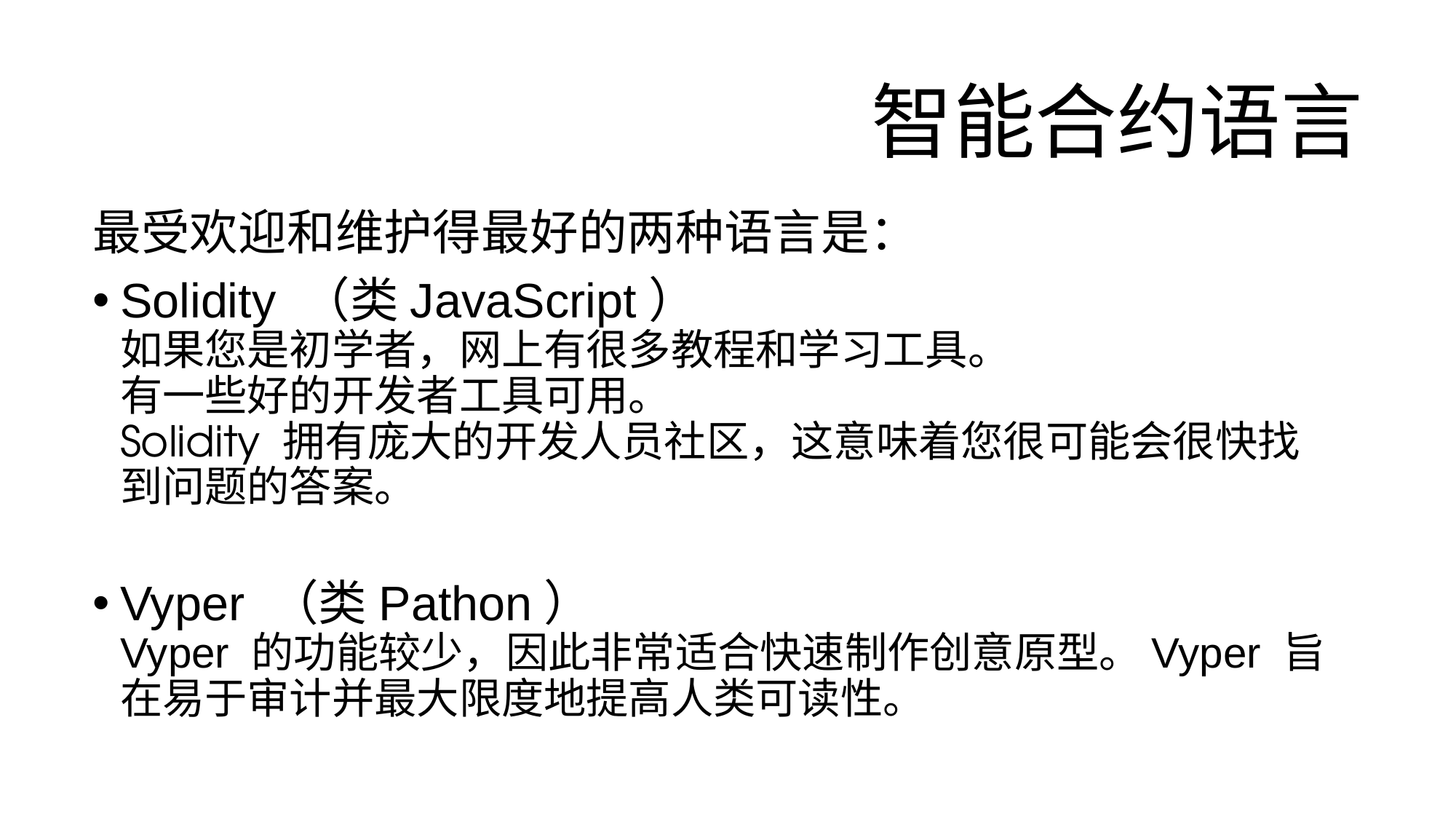

# 智能合约语言
最受欢迎和维护得最好的两种语言是：
Solidity （类JavaScript）
如果您是初学者，网上有很多教程和学习工具。
有一些好的开发者工具可用。
Solidity 拥有庞大的开发人员社区，这意味着您很可能会很快找到问题的答案。
Vyper （类Pathon）
Vyper 的功能较少，因此非常适合快速制作创意原型。Vyper 旨在易于审计并最大限度地提高人类可读性。